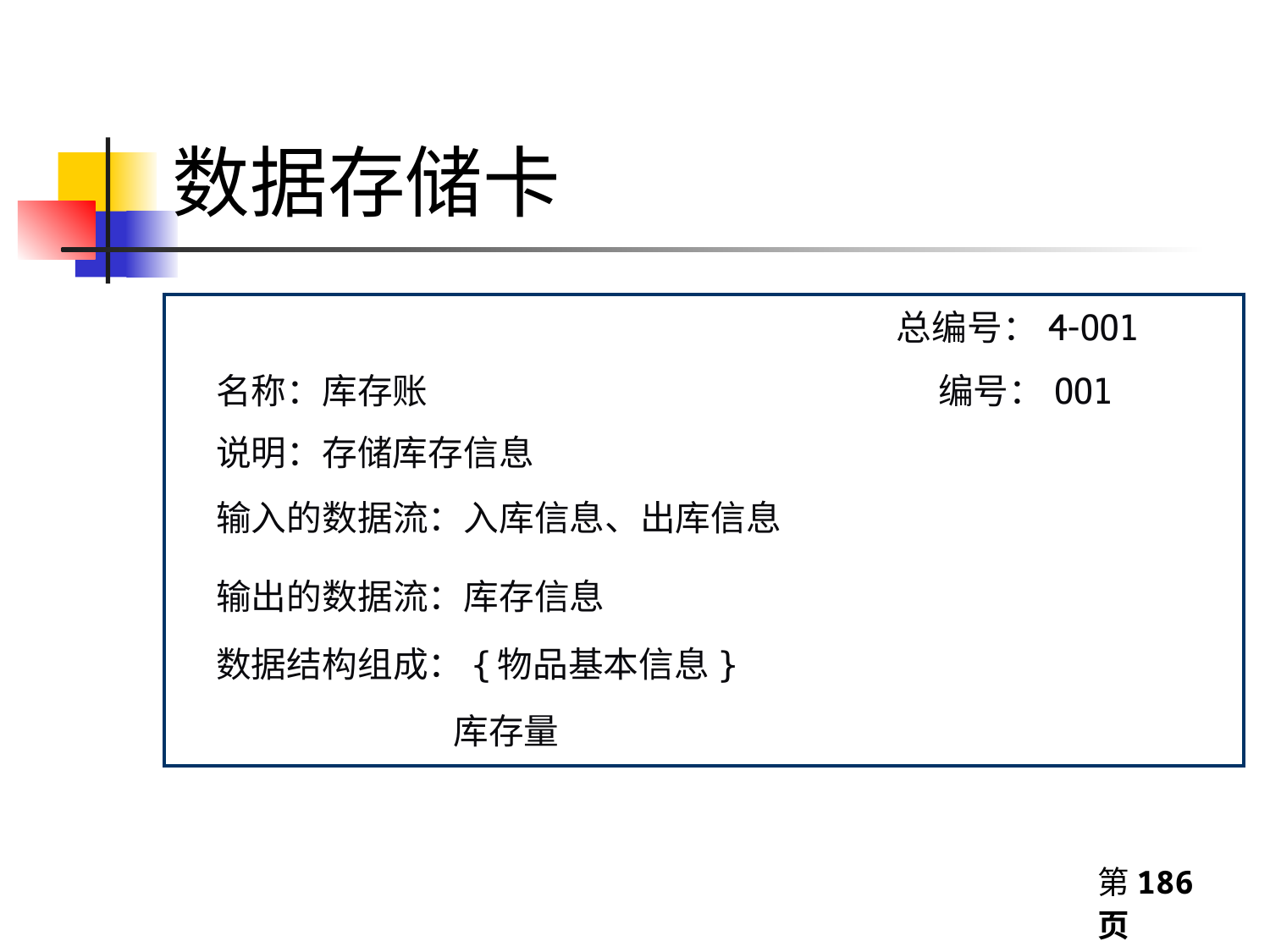

# 数据存储卡
|  | 总编号：4-001 |
| --- | --- |
| 名称：库存账 | 编号：001 |
| 说明：存储库存信息 |  |
| 输入的数据流：入库信息、出库信息 |  |
| 输出的数据流：库存信息 |  |
| 数据结构组成：{物品基本信息} |  |
| 库存量 |  |